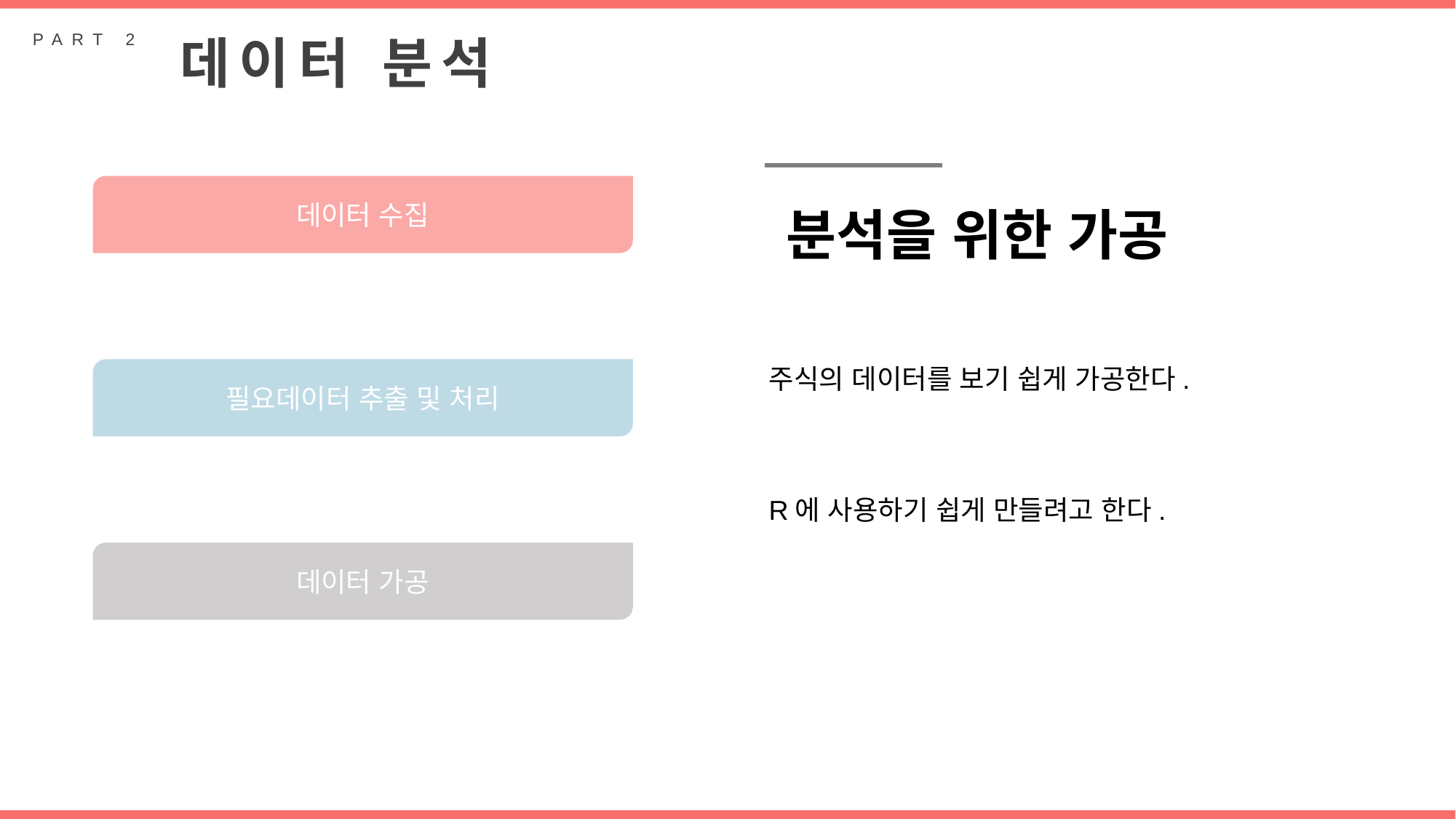

PART 2
데이터 분석
데이터 수집
분석을 위한 가공
주식의 데이터를 보기 쉽게 가공한다.

R에 사용하기 쉽게 만들려고 한다.

필요데이터 추출 및 처리
데이터 가공